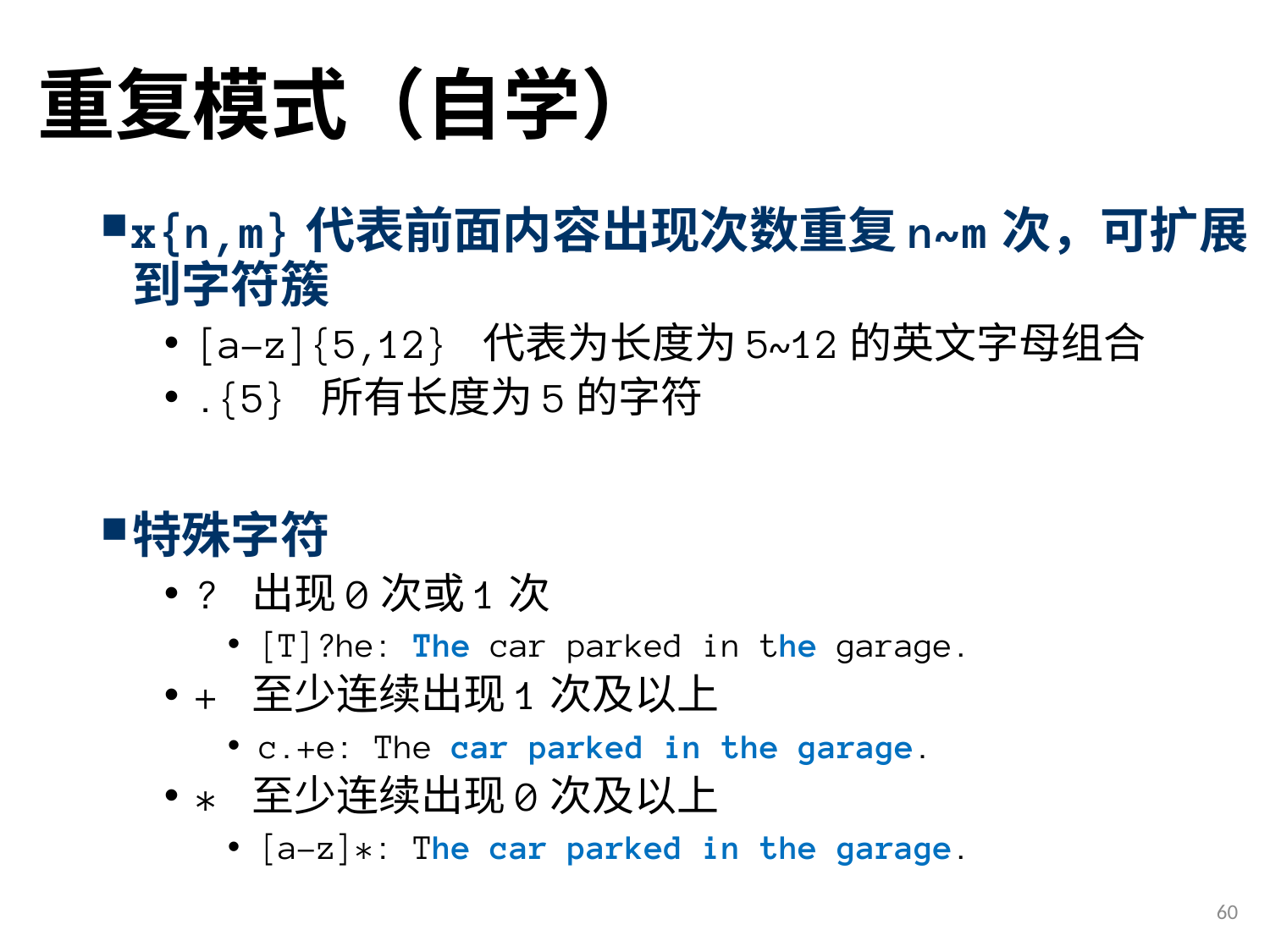

# 重复模式（自学）
x{n,m}代表前面内容出现次数重复n~m次，可扩展到字符簇
[a-z]{5,12} 代表为长度为5~12的英文字母组合
.{5} 所有长度为5的字符

特殊字符
? 出现0次或1次
[T]?he: The car parked in the garage.
+ 至少连续出现1次及以上
c.+e: The car parked in the garage.
* 至少连续出现0次及以上
[a-z]*: The car parked in the garage.

60